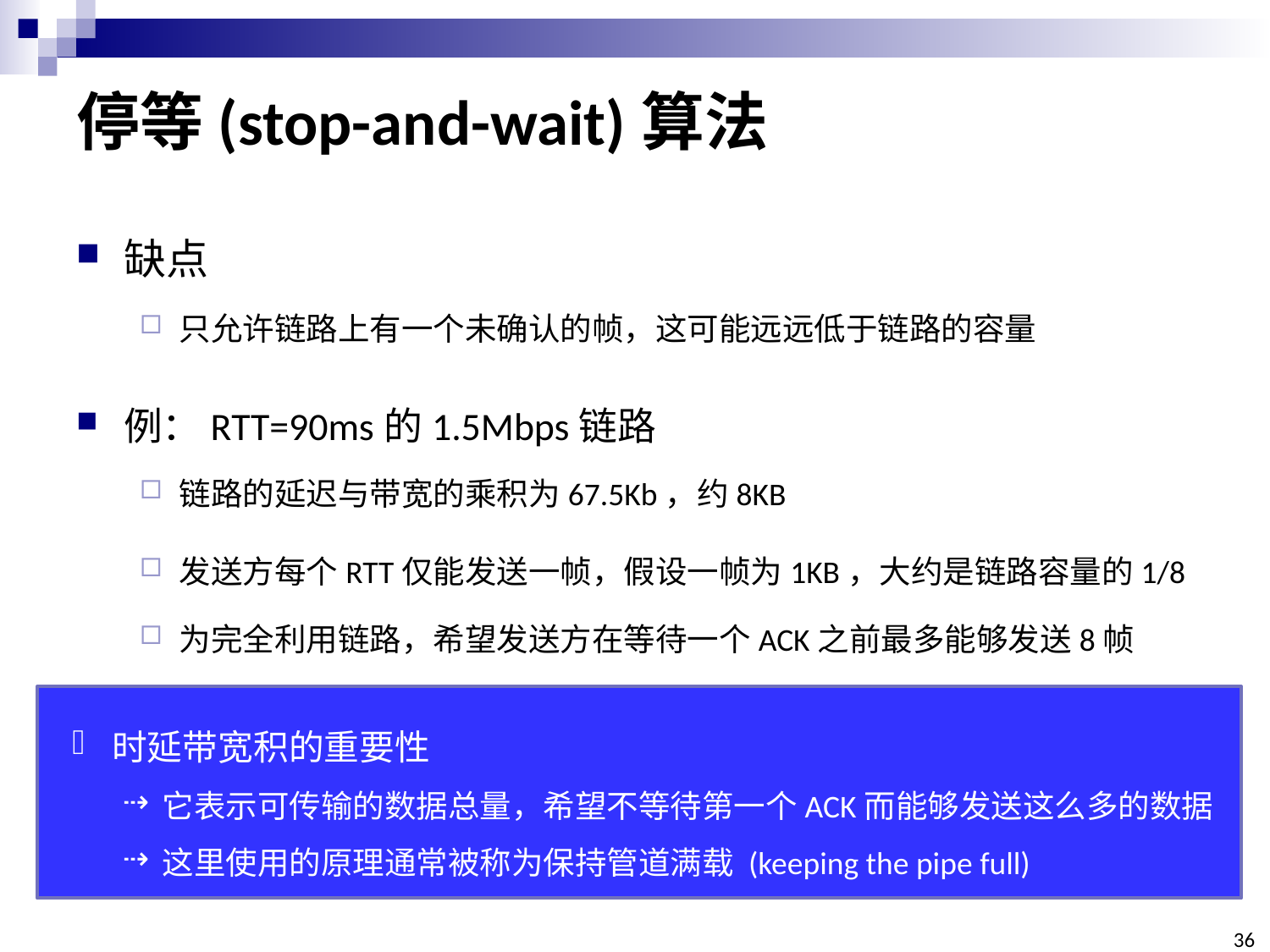

# 停等(stop-and-wait)算法
缺点
只允许链路上有一个未确认的帧，这可能远远低于链路的容量
例：RTT=90ms的1.5Mbps链路
链路的延迟与带宽的乘积为67.5Kb，约8KB
发送方每个RTT仅能发送一帧，假设一帧为1KB，大约是链路容量的1/8
为完全利用链路，希望发送方在等待一个ACK之前最多能够发送8帧

时延带宽积的重要性
它表示可传输的数据总量，希望不等待第一个ACK而能够发送这么多的数据
这里使用的原理通常被称为保持管道满载 (keeping the pipe full)
36